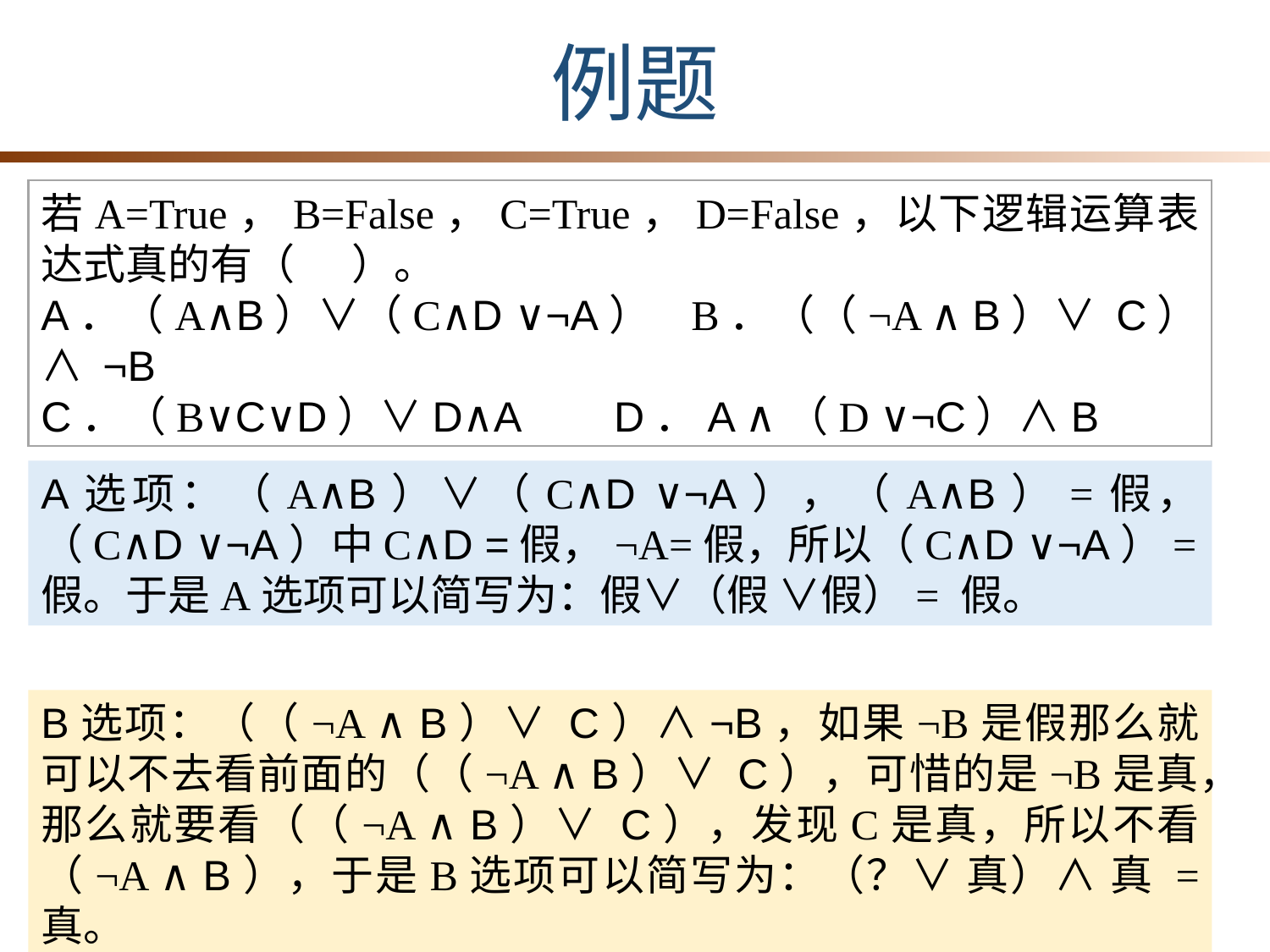

例题
若A=True，B=False，C=True，D=False，以下逻辑运算表达式真的有（      ）。
A．（A∧B）∨（C∧D ∨¬A）   B．（（¬A ∧ B）∨ C）∧ ¬B
C．（B∨C∨D）∨D∧A        D．A ∧（D ∨¬C）∧B
A选项：（A∧B）∨（C∧D ∨¬A），（A∧B）=假，（C∧D ∨¬A）中C∧D =假，¬A=假，所以（C∧D ∨¬A）=假。于是A选项可以简写为：假∨（假 ∨假）= 假。
B选项：（（¬A ∧ B）∨ C）∧¬B，如果¬B是假那么就可以不去看前面的（（¬A ∧ B）∨ C），可惜的是¬B是真，那么就要看（（¬A ∧ B）∨ C），发现C是真，所以不看（¬A ∧ B），于是B选项可以简写为：（？∨ 真）∧ 真 = 真。